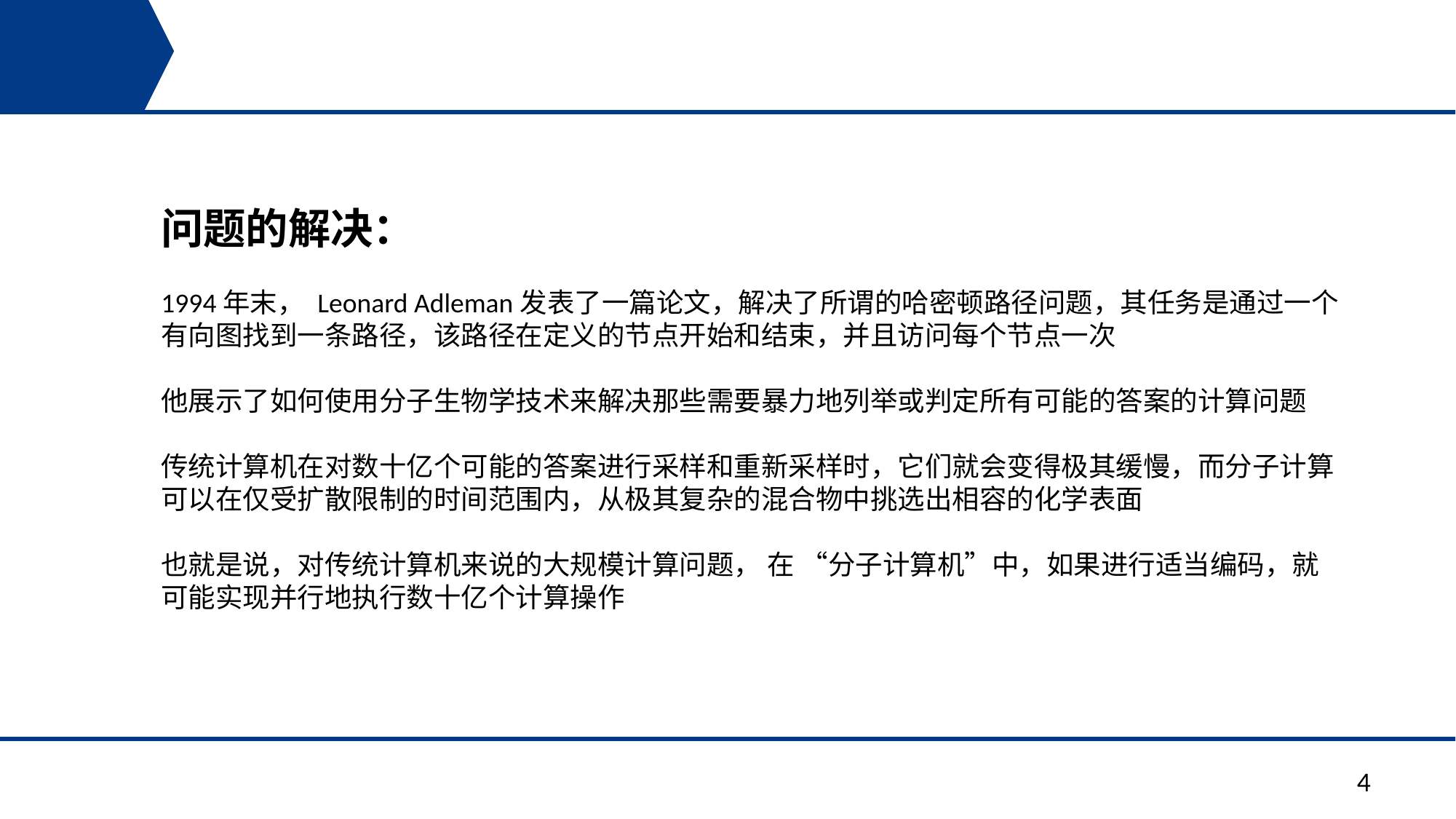

问题的解决：

1994年末， Leonard Adleman发表了一篇论文，解决了所谓的哈密顿路径问题，其任务是通过一个有向图找到一条路径，该路径在定义的节点开始和结束，并且访问每个节点一次

他展示了如何使用分子生物学技术来解决那些需要暴力地列举或判定所有可能的答案的计算问题

传统计算机在对数十亿个可能的答案进行采样和重新采样时，它们就会变得极其缓慢，而分子计算可以在仅受扩散限制的时间范围内，从极其复杂的混合物中挑选出相容的化学表面

也就是说，对传统计算机来说的大规模计算问题， 在 “分子计算机”中，如果进行适当编码，就可能实现并行地执行数十亿个计算操作
4